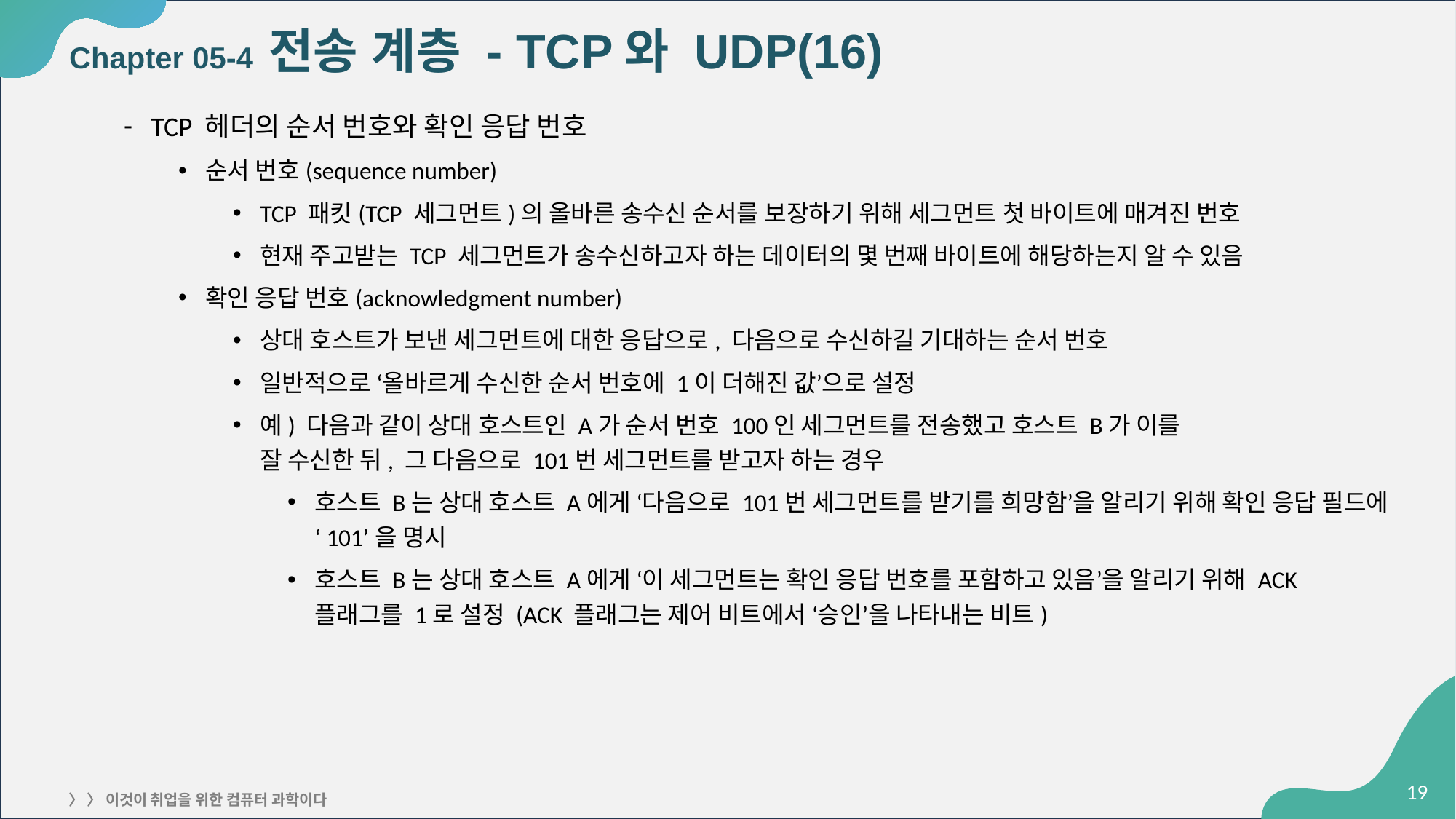

# Chapter 05-4 전송 계층 - TCP와 UDP(16)
TCP 헤더의 순서 번호와 확인 응답 번호
순서 번호(sequence number)
TCP 패킷(TCP 세그먼트)의 올바른 송수신 순서를 보장하기 위해 세그먼트 첫 바이트에 매겨진 번호
현재 주고받는 TCP 세그먼트가 송수신하고자 하는 데이터의 몇 번째 바이트에 해당하는지 알 수 있음
확인 응답 번호(acknowledgment number)
상대 호스트가 보낸 세그먼트에 대한 응답으로, 다음으로 수신하길 기대하는 순서 번호
일반적으로 ‘올바르게 수신한 순서 번호에 1이 더해진 값’으로 설정
예) 다음과 같이 상대 호스트인 A가 순서 번호 100인 세그먼트를 전송했고 호스트 B가 이를
잘 수신한 뒤, 그 다음으로 101번 세그먼트를 받고자 하는 경우
호스트 B는 상대 호스트 A에게 ‘다음으로 101번 세그먼트를 받기를 희망함’을 알리기 위해 확인 응답 필드에 ‘101’을 명시
호스트 B는 상대 호스트 A에게 ‘이 세그먼트는 확인 응답 번호를 포함하고 있음’을 알리기 위해 ACK 플래그를 1로 설정 (ACK 플래그는 제어 비트에서 ‘승인’을 나타내는 비트)
19
〉 〉 이것이 취업을 위한 컴퓨터 과학이다